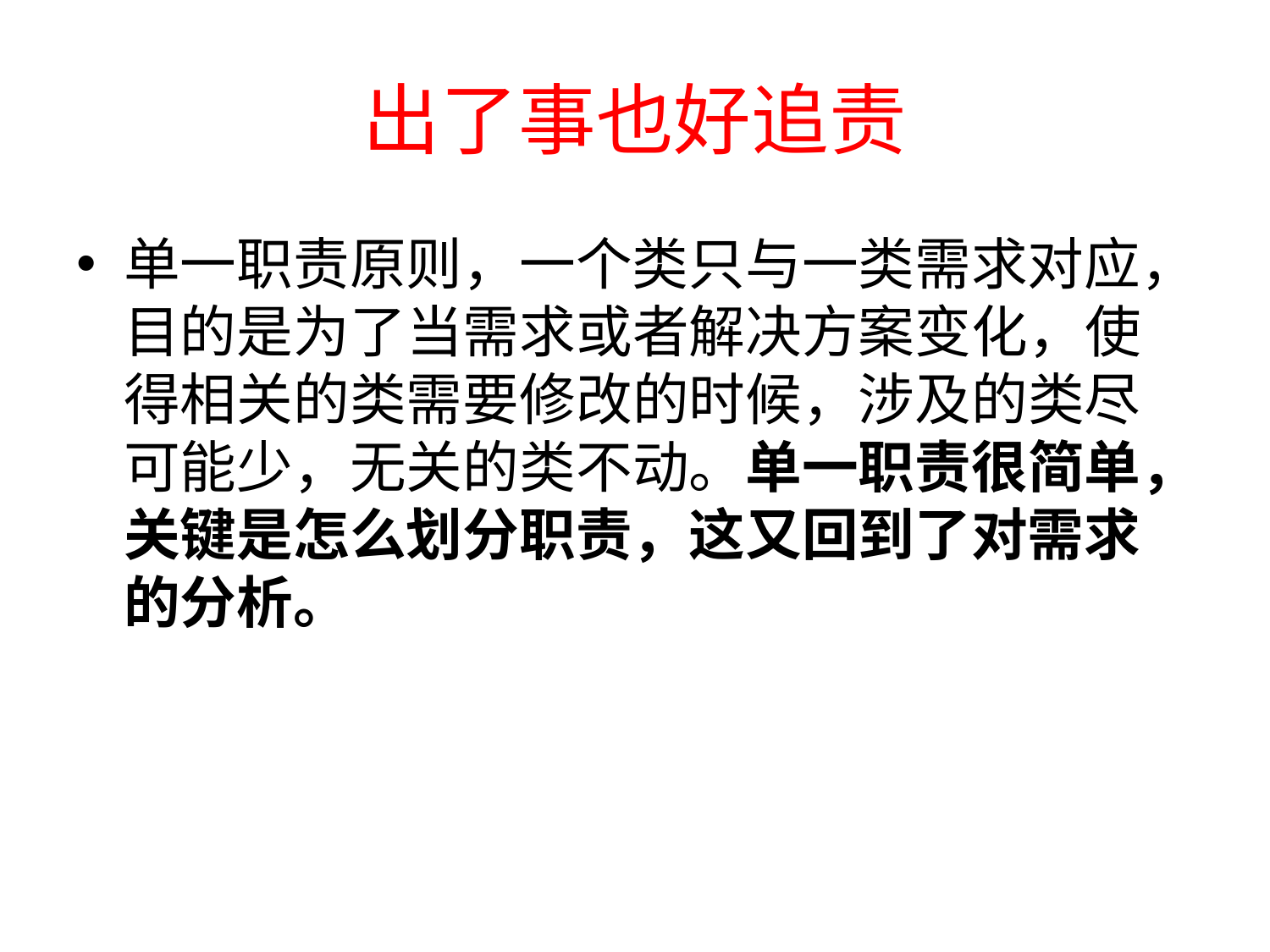

# 出了事也好追责
单一职责原则，一个类只与一类需求对应，目的是为了当需求或者解决方案变化，使得相关的类需要修改的时候，涉及的类尽可能少，无关的类不动。单一职责很简单，关键是怎么划分职责，这又回到了对需求的分析。